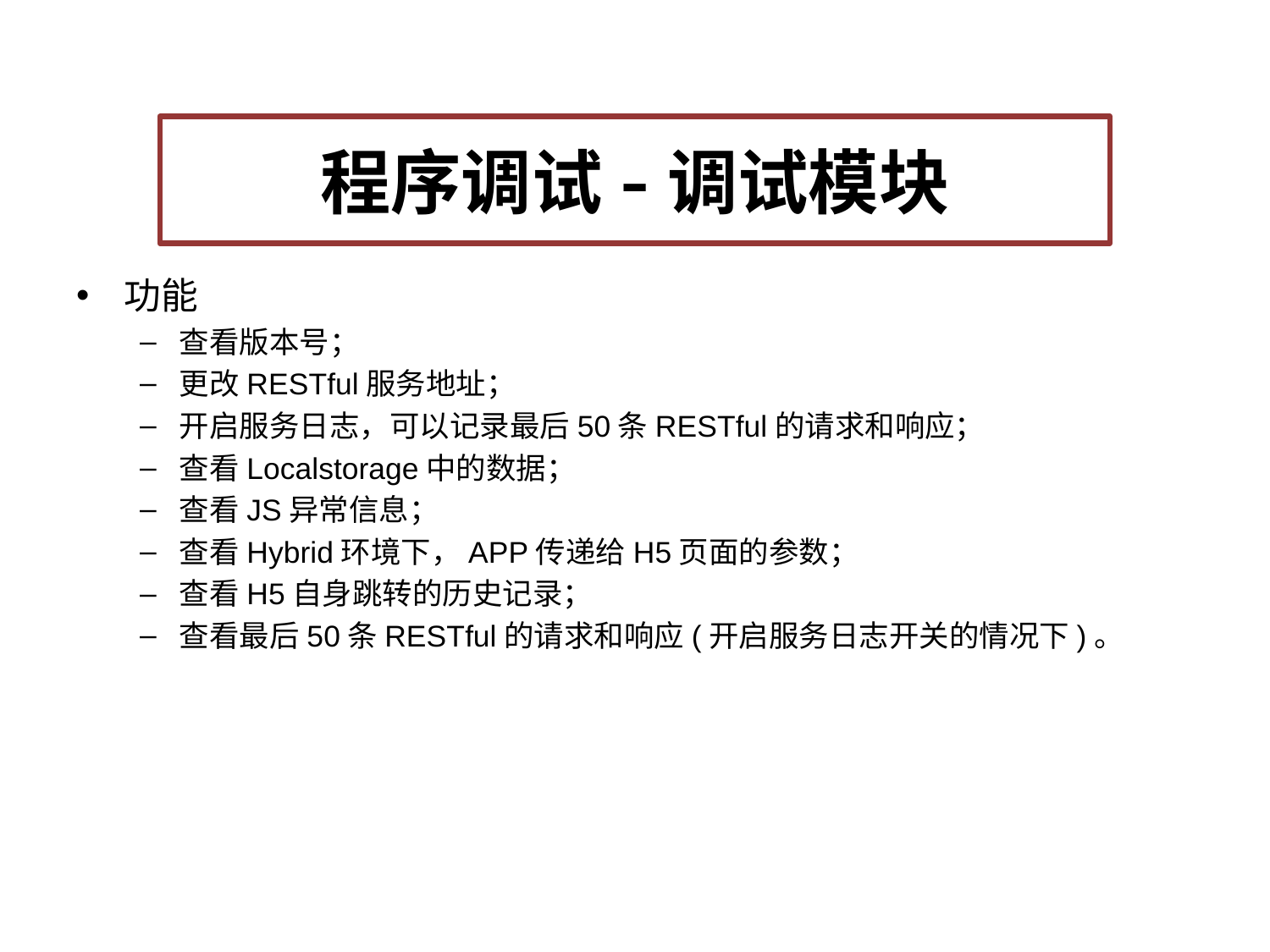

程序调试-调试模块
功能
查看版本号；
更改RESTful服务地址；
开启服务日志，可以记录最后50条RESTful的请求和响应；
查看Localstorage中的数据；
查看JS异常信息；
查看Hybrid环境下，APP传递给H5页面的参数；
查看H5自身跳转的历史记录；
查看最后50条RESTful的请求和响应(开启服务日志开关的情况下)。